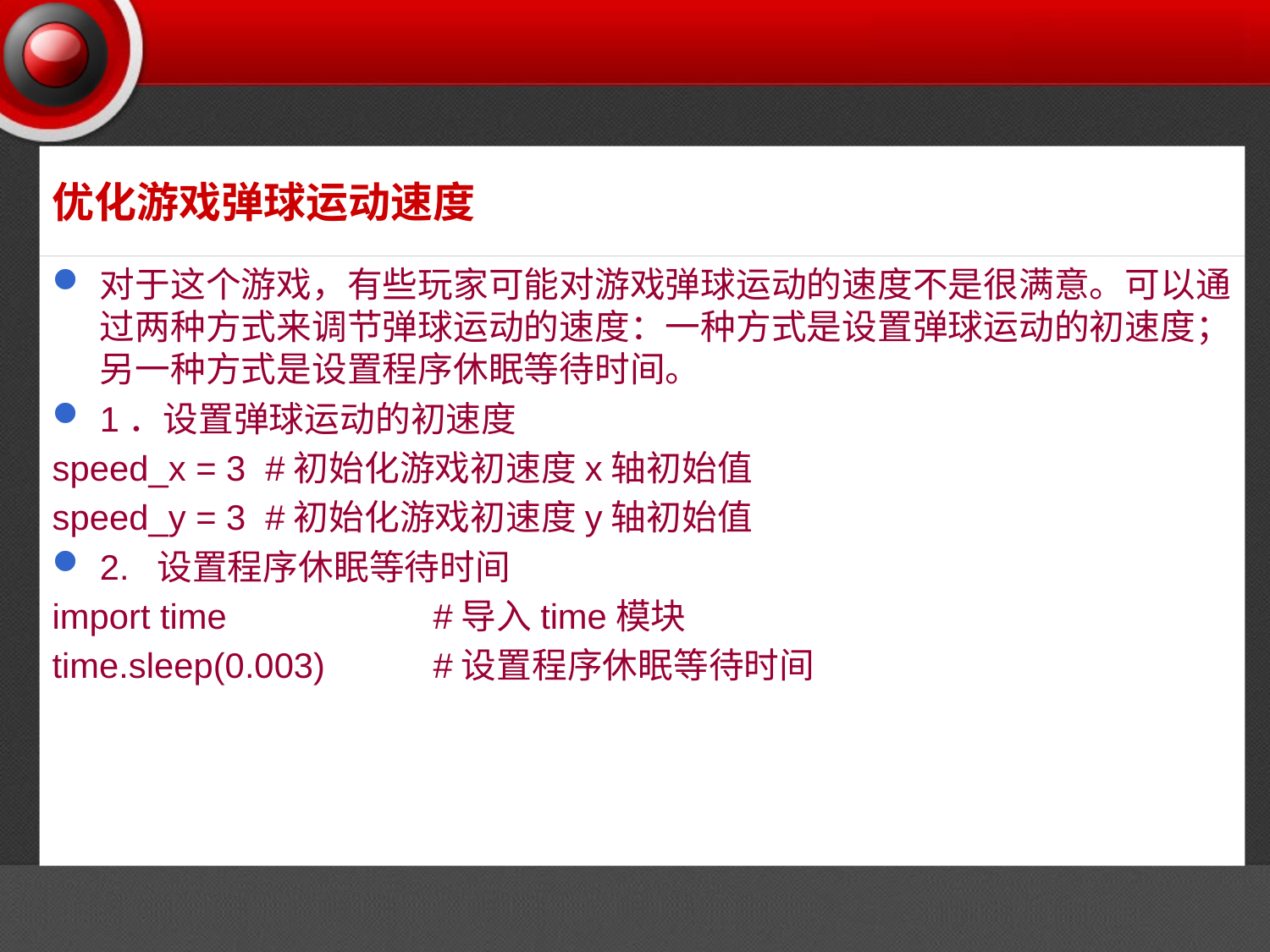

# 优化游戏弹球运动速度
对于这个游戏，有些玩家可能对游戏弹球运动的速度不是很满意。可以通过两种方式来调节弹球运动的速度：一种方式是设置弹球运动的初速度；另一种方式是设置程序休眠等待时间。
1．设置弹球运动的初速度
speed_x = 3  #初始化游戏初速度x轴初始值
speed_y = 3  #初始化游戏初速度y轴初始值
2.  设置程序休眠等待时间
import time  		#导入time模块
time.sleep(0.003)  	#设置程序休眠等待时间